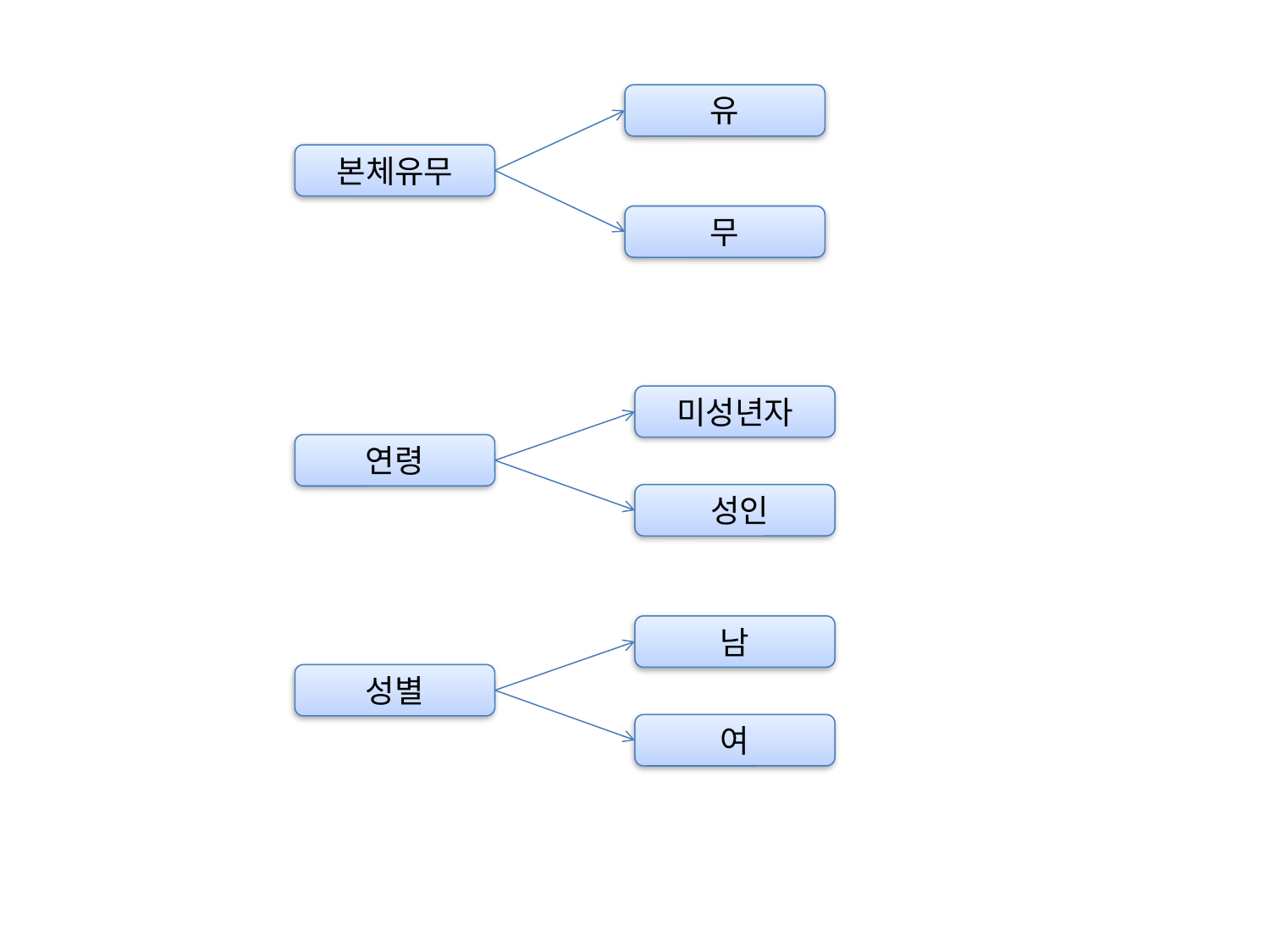

유

본체유무

무

미성년자

연령

성인
남
성별
여